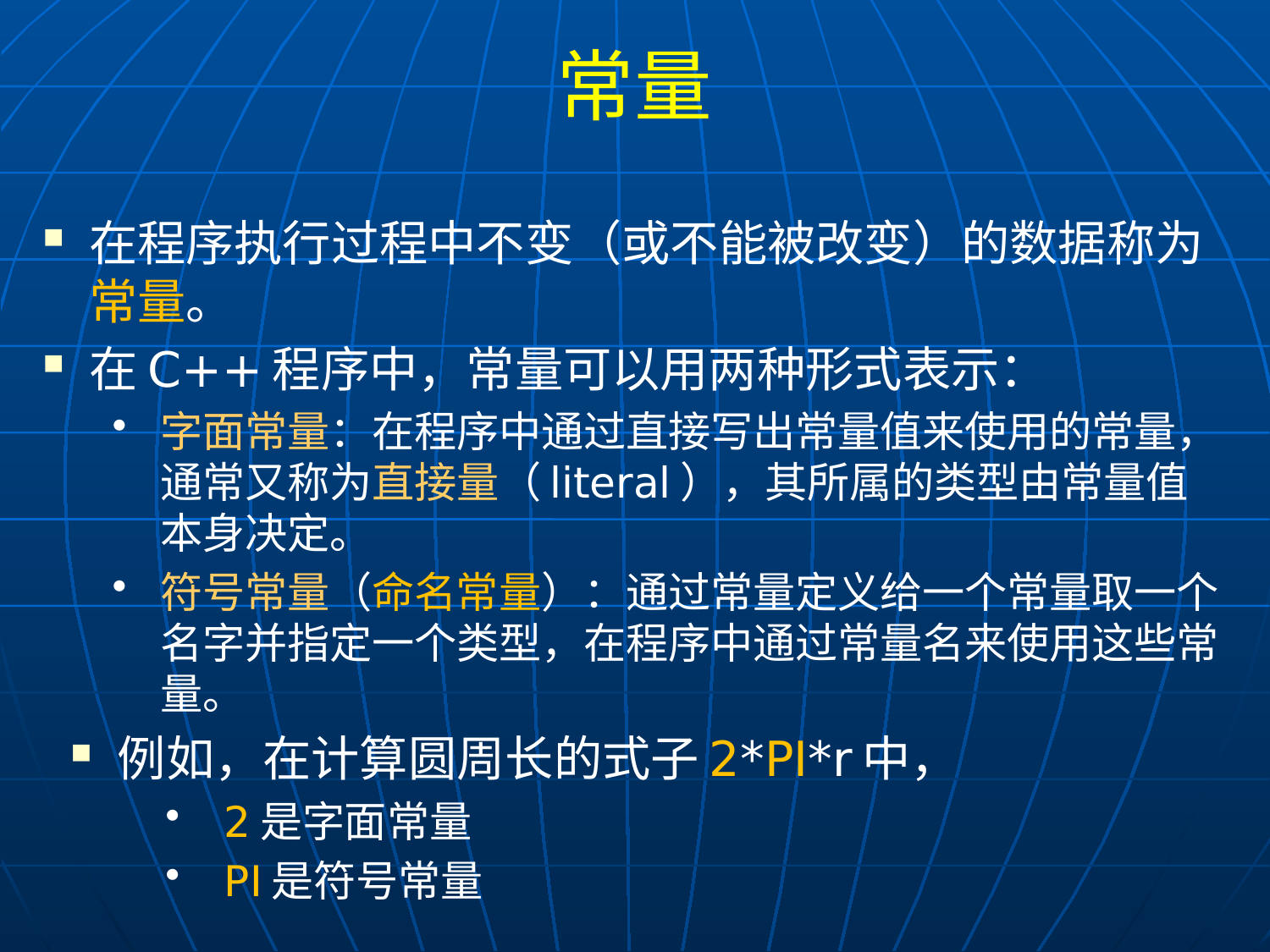

# 常量
在程序执行过程中不变（或不能被改变）的数据称为常量。
在C++程序中，常量可以用两种形式表示：
字面常量：在程序中通过直接写出常量值来使用的常量，通常又称为直接量（literal），其所属的类型由常量值本身决定。
符号常量（命名常量）：通过常量定义给一个常量取一个名字并指定一个类型，在程序中通过常量名来使用这些常量。
例如，在计算圆周长的式子2*PI*r中，
2是字面常量
PI是符号常量